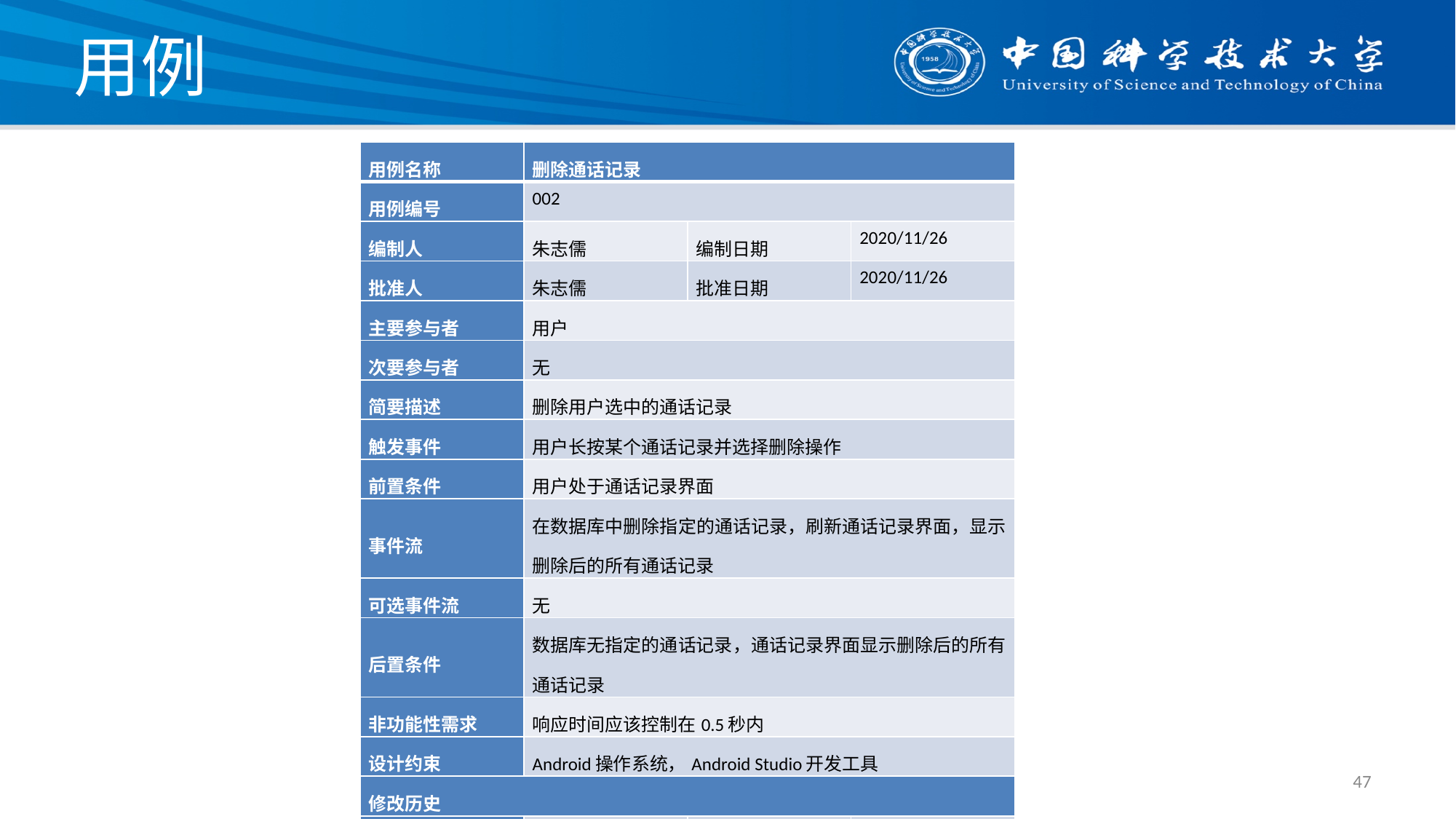

# 用例
| 用例名称 | 删除通话记录 |  |  |
| --- | --- | --- | --- |
| 用例编号 | 002 |  |  |
| 编制人 | 朱志儒 | 编制日期 | 2020/11/26 |
| 批准人 | 朱志儒 | 批准日期 | 2020/11/26 |
| 主要参与者 | 用户 |  |  |
| 次要参与者 | 无 |  |  |
| 简要描述 | 删除用户选中的通话记录 |  |  |
| 触发事件 | 用户长按某个通话记录并选择删除操作 |  |  |
| 前置条件 | 用户处于通话记录界面 |  |  |
| 事件流 | 在数据库中删除指定的通话记录，刷新通话记录界面，显示删除后的所有通话记录 |  |  |
| 可选事件流 | 无 |  |  |
| 后置条件 | 数据库无指定的通话记录，通话记录界面显示删除后的所有通话记录 |  |  |
| 非功能性需求 | 响应时间应该控制在0.5秒内 |  |  |
| 设计约束 | Android操作系统，Android Studio开发工具 |  |  |
| 修改历史 |  |  |  |
| 修改人 | 版本 | 说明 | 修改日期 |
| 朱志儒 | V1 | 填写表格 | 2020/11/26 |

47